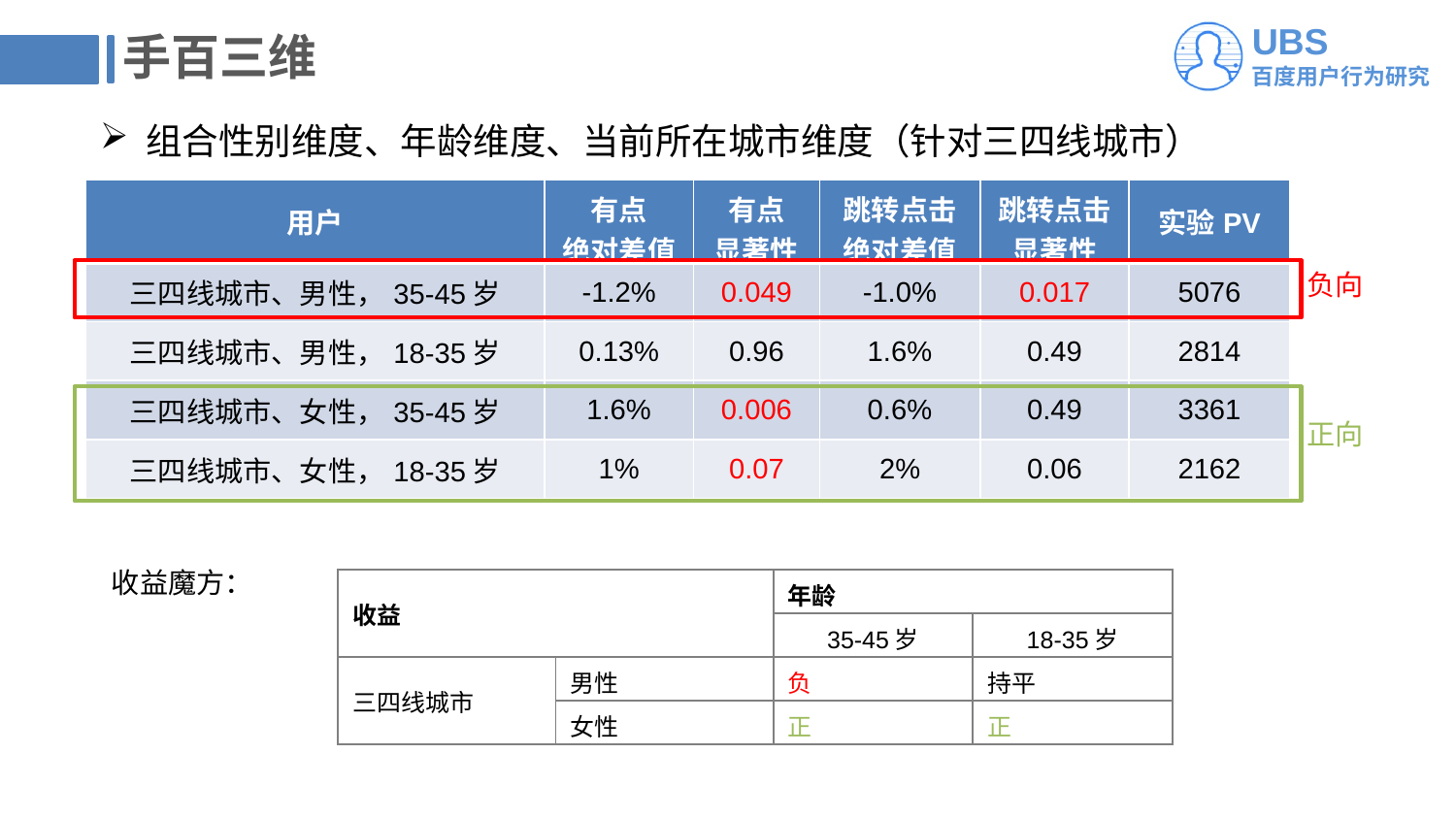

# 手百三维

组合性别维度、年龄维度、当前所在城市维度（针对三四线城市）
| 用户 | 有点 绝对差值 | 有点 显著性 | 跳转点击 绝对差值 | 跳转点击 显著性 | 实验PV |
| --- | --- | --- | --- | --- | --- |
| 三四线城市、男性，35-45岁 | -1.2% | 0.049 | -1.0% | 0.017 | 5076 |
| 三四线城市、男性，18-35岁 | 0.13% | 0.96 | 1.6% | 0.49 | 2814 |
| 三四线城市、女性，35-45岁 | 1.6% | 0.006 | 0.6% | 0.49 | 3361 |
| 三四线城市、女性，18-35岁 | 1% | 0.07 | 2% | 0.06 | 2162 |

负向

正向
收益魔方：
| 收益 |  | 年龄 |  |
| --- | --- | --- | --- |
|  |  | 35-45岁 | 18-35岁 |
| 三四线城市 | 男性 | 负 | 持平 |
|  | 女性 | 正 | 正 |